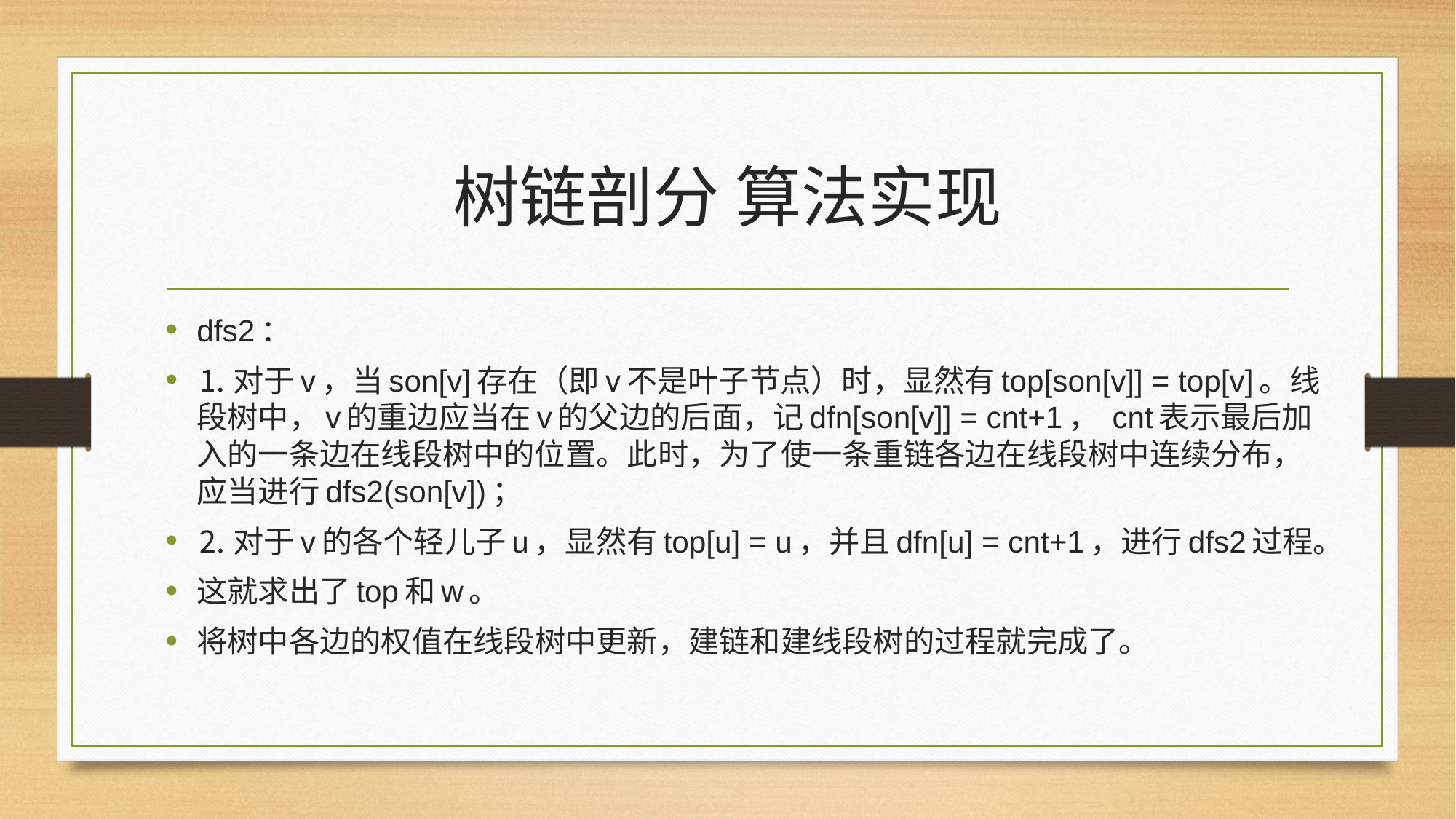

# 树链剖分 算法实现
dfs2：
⒈对于v，当son[v]存在（即v不是叶子节点）时，显然有top[son[v]] = top[v]。线段树中，v的重边应当在v的父边的后面，记dfn[son[v]] = cnt+1， cnt表示最后加入的一条边在线段树中的位置。此时，为了使一条重链各边在线段树中连续分布，应当进行dfs2(son[v])；
⒉对于v的各个轻儿子u，显然有top[u] = u，并且dfn[u] = cnt+1，进行dfs2过程。
这就求出了top和w。
将树中各边的权值在线段树中更新，建链和建线段树的过程就完成了。